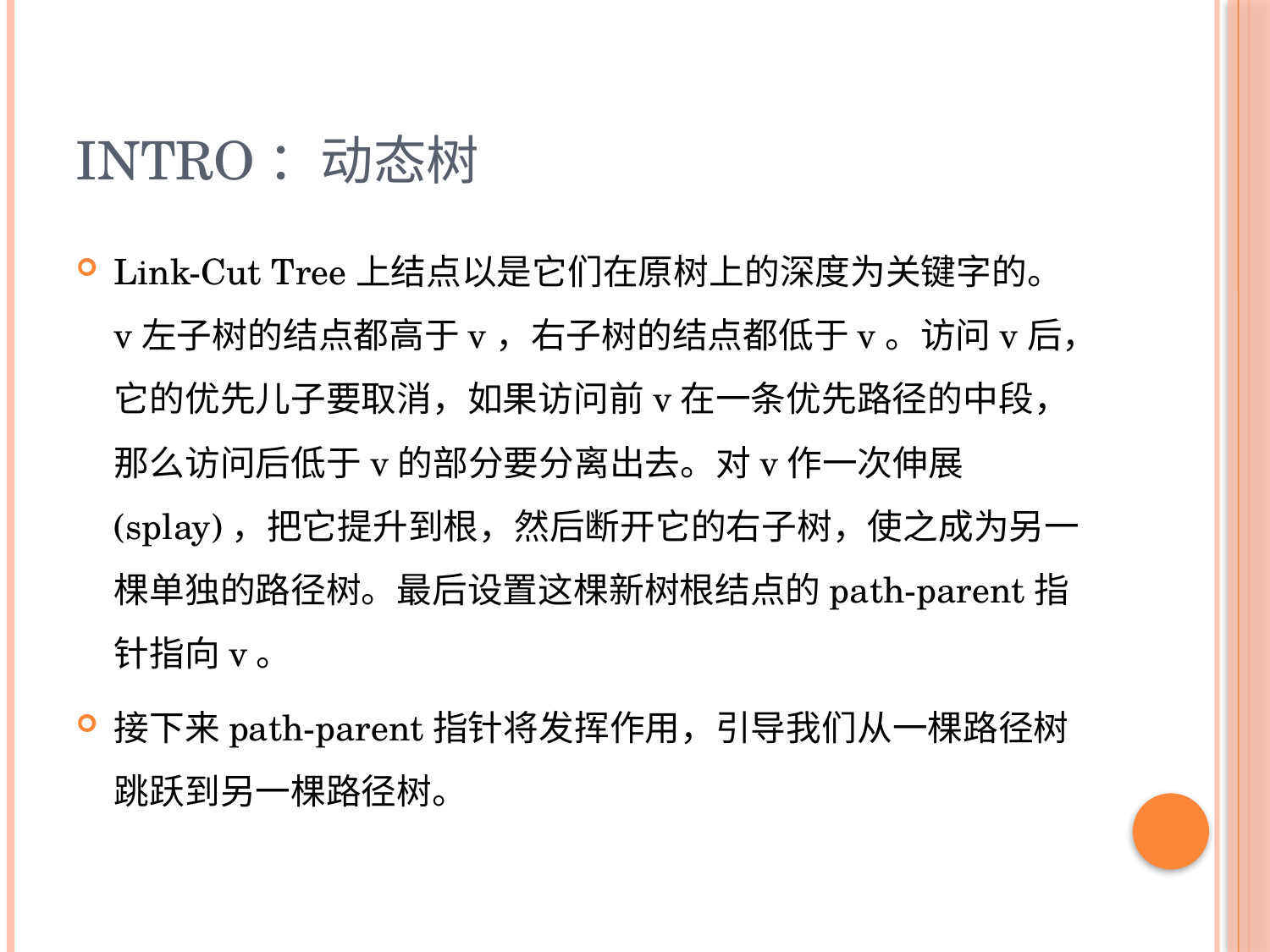

# Intro：动态树
Link-Cut Tree上结点以是它们在原树上的深度为关键字的。v左子树的结点都高于v，右子树的结点都低于v。访问v后，它的优先儿子要取消，如果访问前v在一条优先路径的中段，那么访问后低于v的部分要分离出去。对v作一次伸展(splay)，把它提升到根，然后断开它的右子树，使之成为另一棵单独的路径树。最后设置这棵新树根结点的path-parent指针指向v。
接下来path-parent指针将发挥作用，引导我们从一棵路径树跳跃到另一棵路径树。